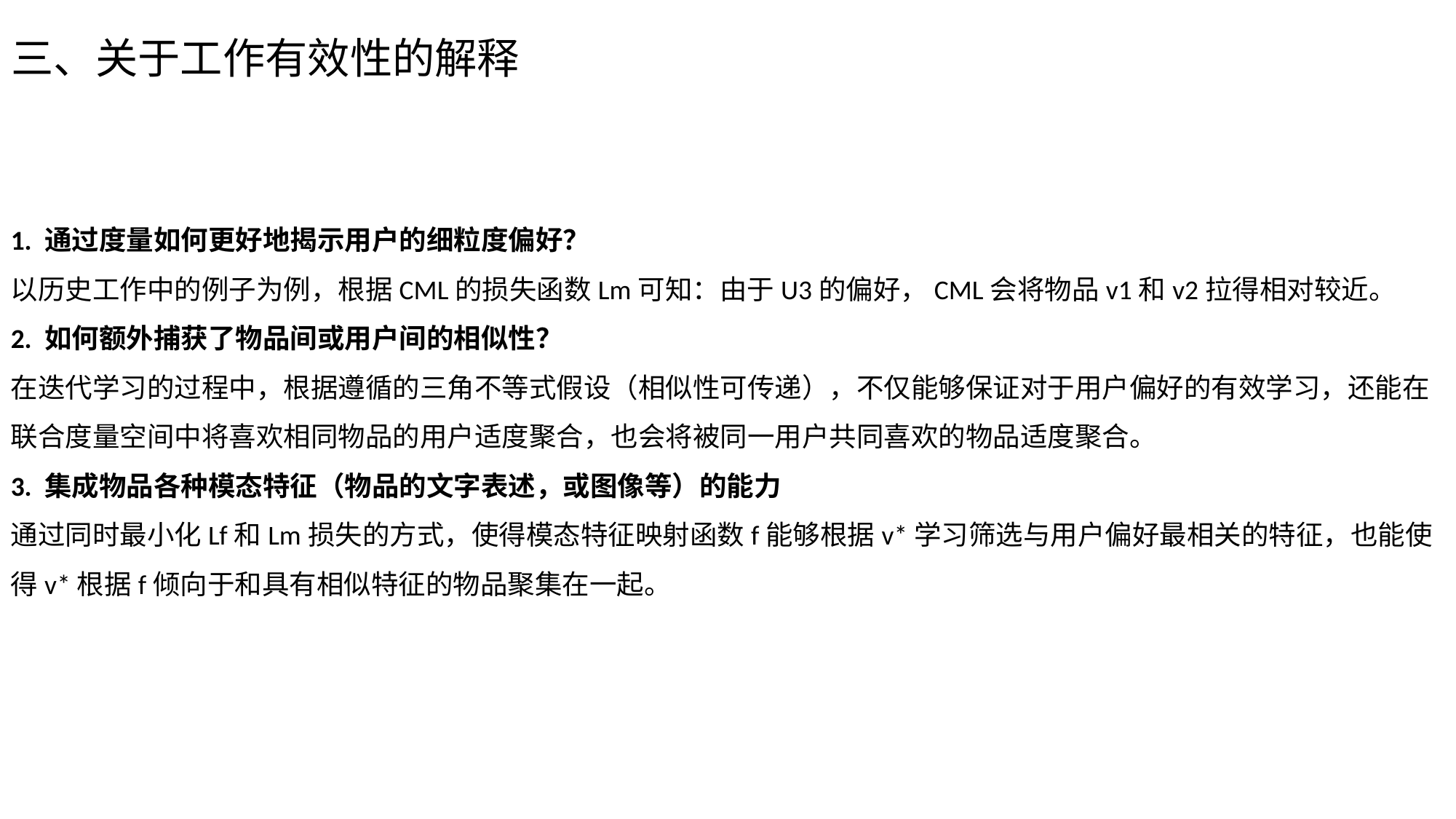

# 三、关于工作有效性的解释
1. 通过度量如何更好地揭示用户的细粒度偏好？
以历史工作中的例子为例，根据CML的损失函数Lm可知：由于U3的偏好，CML会将物品v1和v2拉得相对较近。
2. 如何额外捕获了物品间或用户间的相似性？
在迭代学习的过程中，根据遵循的三角不等式假设（相似性可传递），不仅能够保证对于用户偏好的有效学习，还能在联合度量空间中将喜欢相同物品的用户适度聚合，也会将被同一用户共同喜欢的物品适度聚合。
3. 集成物品各种模态特征（物品的文字表述，或图像等）的能力
通过同时最小化Lf和Lm损失的方式，使得模态特征映射函数f能够根据v*学习筛选与用户偏好最相关的特征，也能使得v*根据f倾向于和具有相似特征的物品聚集在一起。